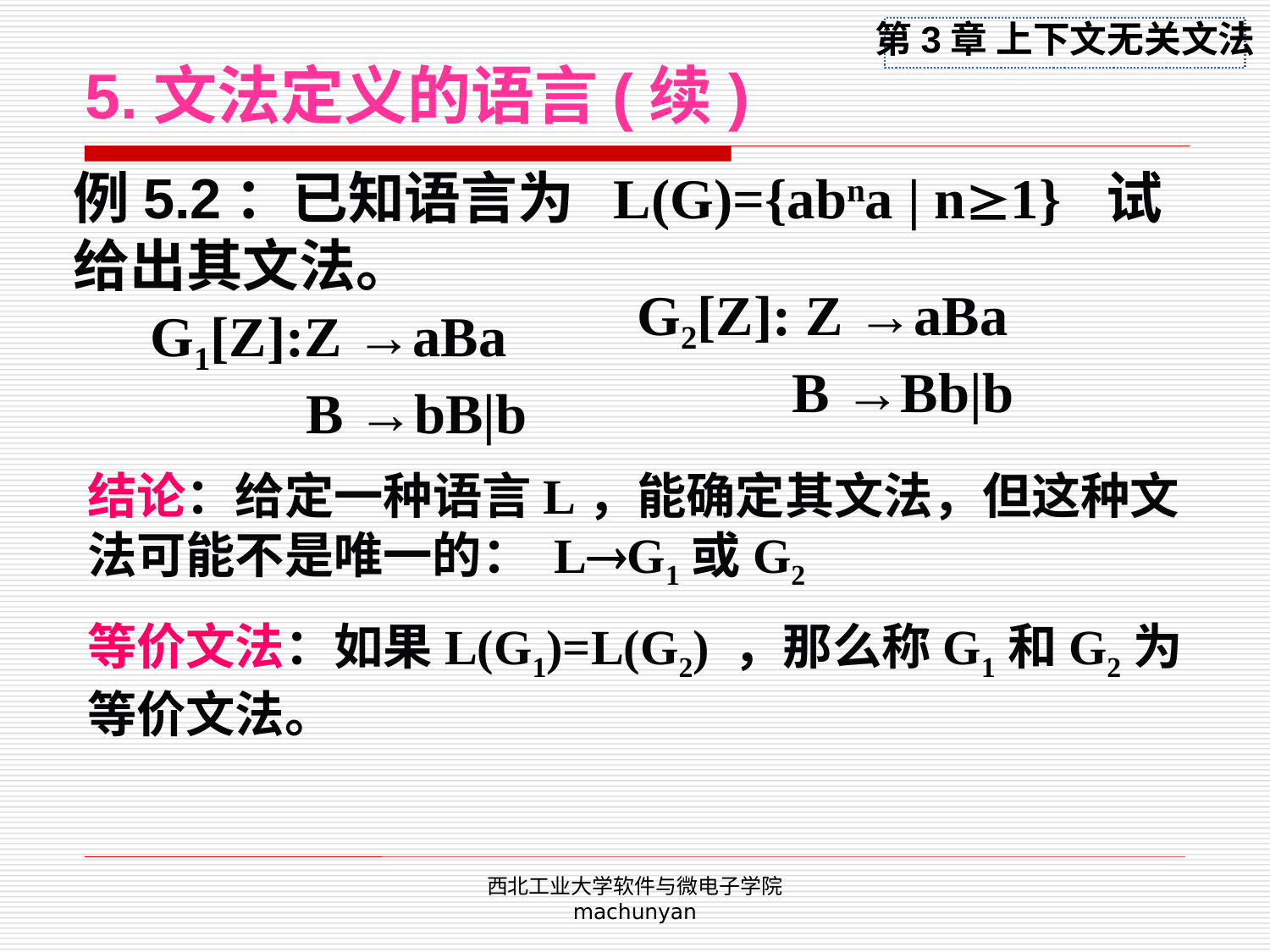

5.文法定义的语言(续)
例5.2：已知语言为  L(G)={abna | n≥1}  试给出其文法。
G2[Z]: Z →aBa
           B →Bb|b
G1[Z]:Z →aBa
           B →bB|b
结论：给定一种语言L，能确定其文法，但这种文法可能不是唯一的： L→G1或G2
等价文法：如果L(G1)=L(G2) ，那么称G1和G2为等价文法。

西北工业大学软件与微电子学院 machunyan
36